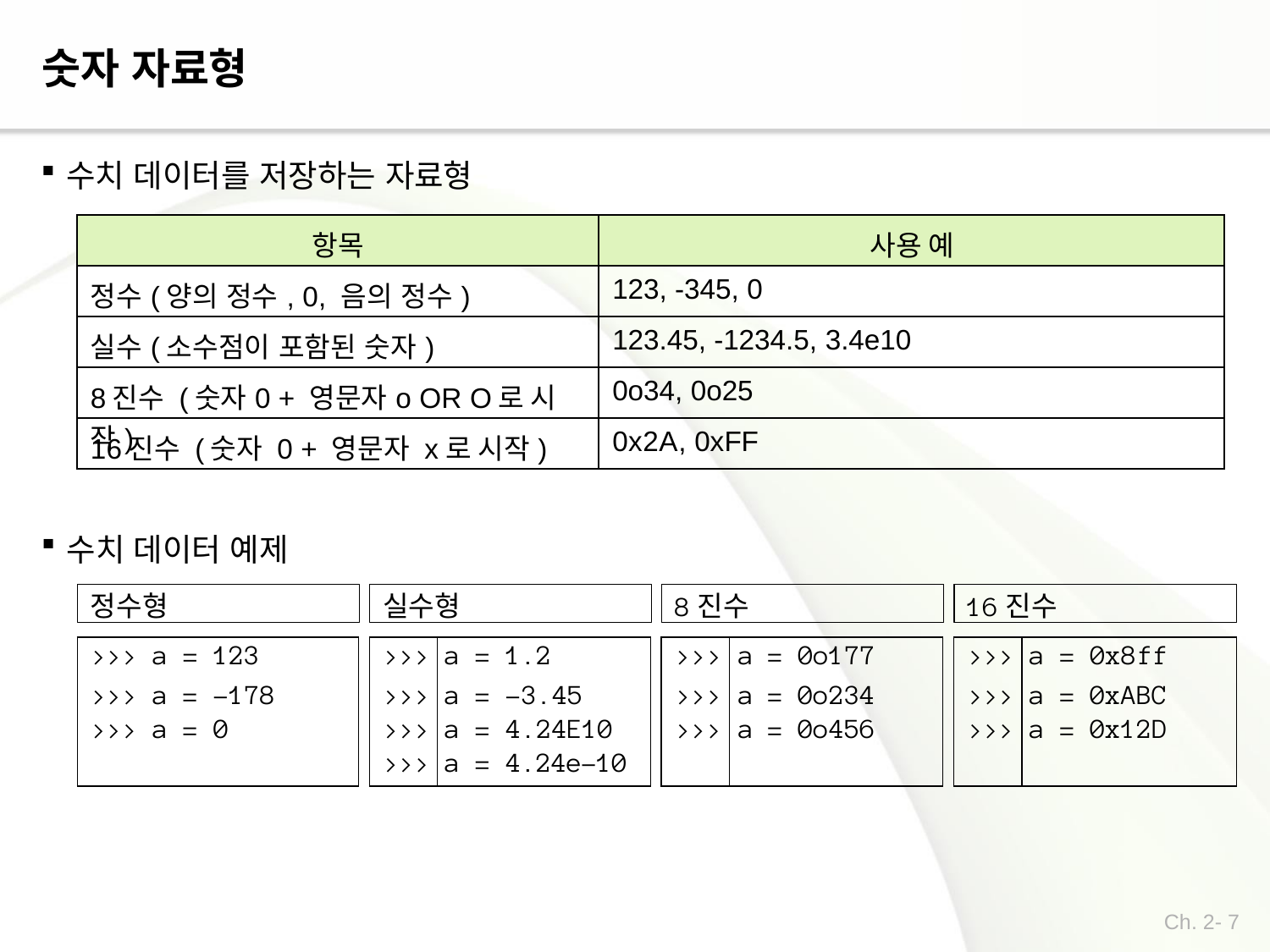

# 숫자 자료형
수치 데이터를 저장하는 자료형
| 항목 | 사용 예 |
| --- | --- |
| 정수(양의 정수, 0, 음의 정수) | 123, -345, 0 |
| 실수(소수점이 포함된 숫자) | 123.45, -1234.5, 3.4e10 |
| 8진수 (숫자0 + 영문자o OR O로 시작) | 0o34, 0o25 |
| 16진수 (숫자 0 + 영문자 x로 시작) | 0x2A, 0xFF |
수치 데이터 예제
정수형
실수형
8진수
16진수
| >>> | a | = | 123 |  | >>> | a | = | 1.2 |  | >>> | a | = | 0o177 |  | >>> | a | = | 0x8ff |
| --- | --- | --- | --- | --- | --- | --- | --- | --- | --- | --- | --- | --- | --- | --- | --- | --- | --- | --- |
| >>> | a | = | -178 |  | >>> | a | = | -3.45 |  | >>> | a | = | 0o234 |  | >>> | a | = | 0xABC |
| >>> | a | = | 0 |  | >>> | a | = | 4.24E10 |  | >>> | a | = | 0o456 |  | >>> | a | = | 0x12D |
|  |  |  |  |  | >>> | a | = | 4.24e-10 |  |  |  |  |  |  |  |  |  |  |
Ch. 2- 7